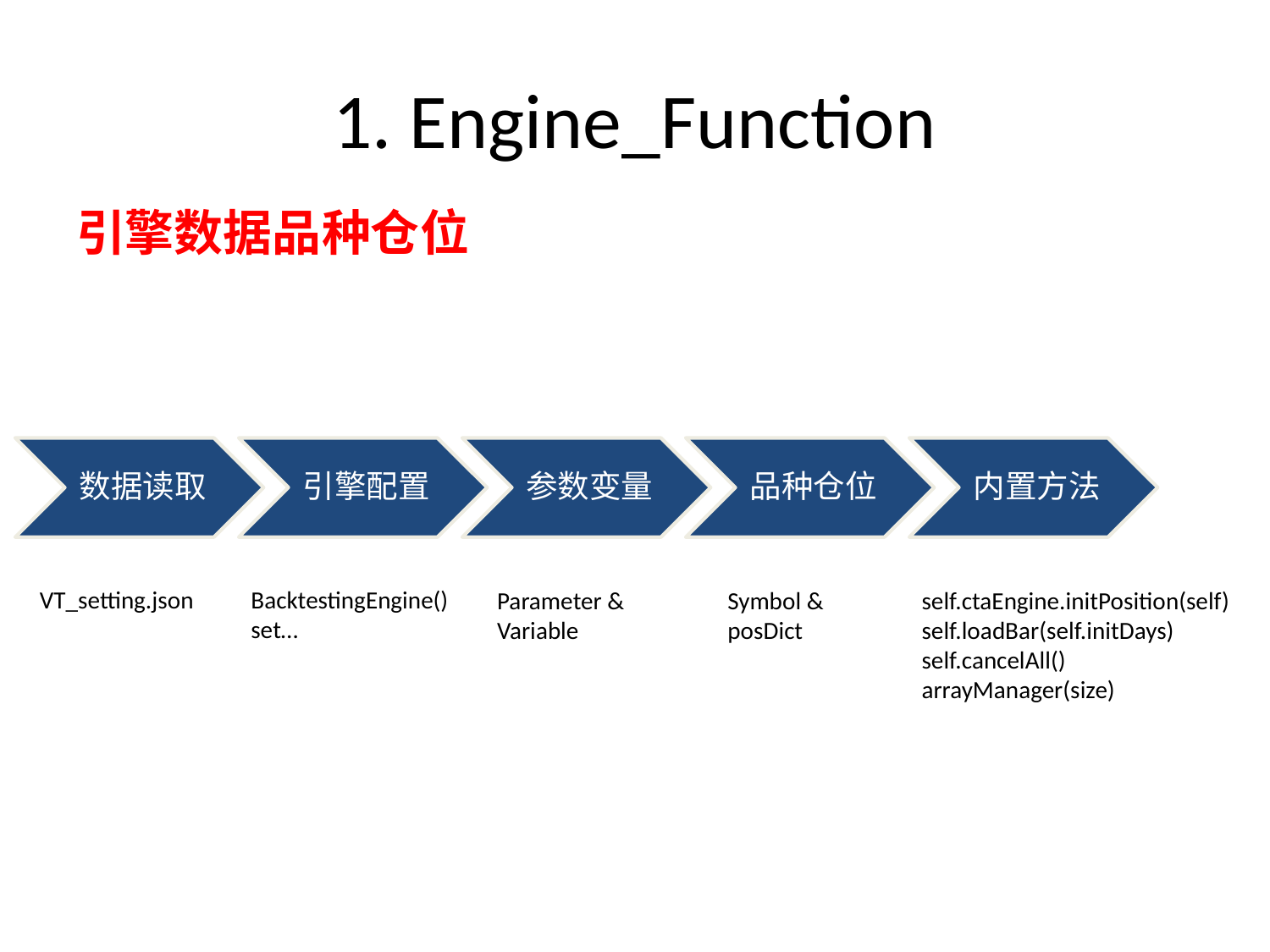

# 1. Engine_Function
引擎数据品种仓位
数据读取
引擎配置
参数变量
品种仓位
内置方法
VT_setting.json
BacktestingEngine()
set…
Parameter &
Variable
Symbol &
posDict
self.ctaEngine.initPosition(self)
self.loadBar(self.initDays)
self.cancelAll()
arrayManager(size)